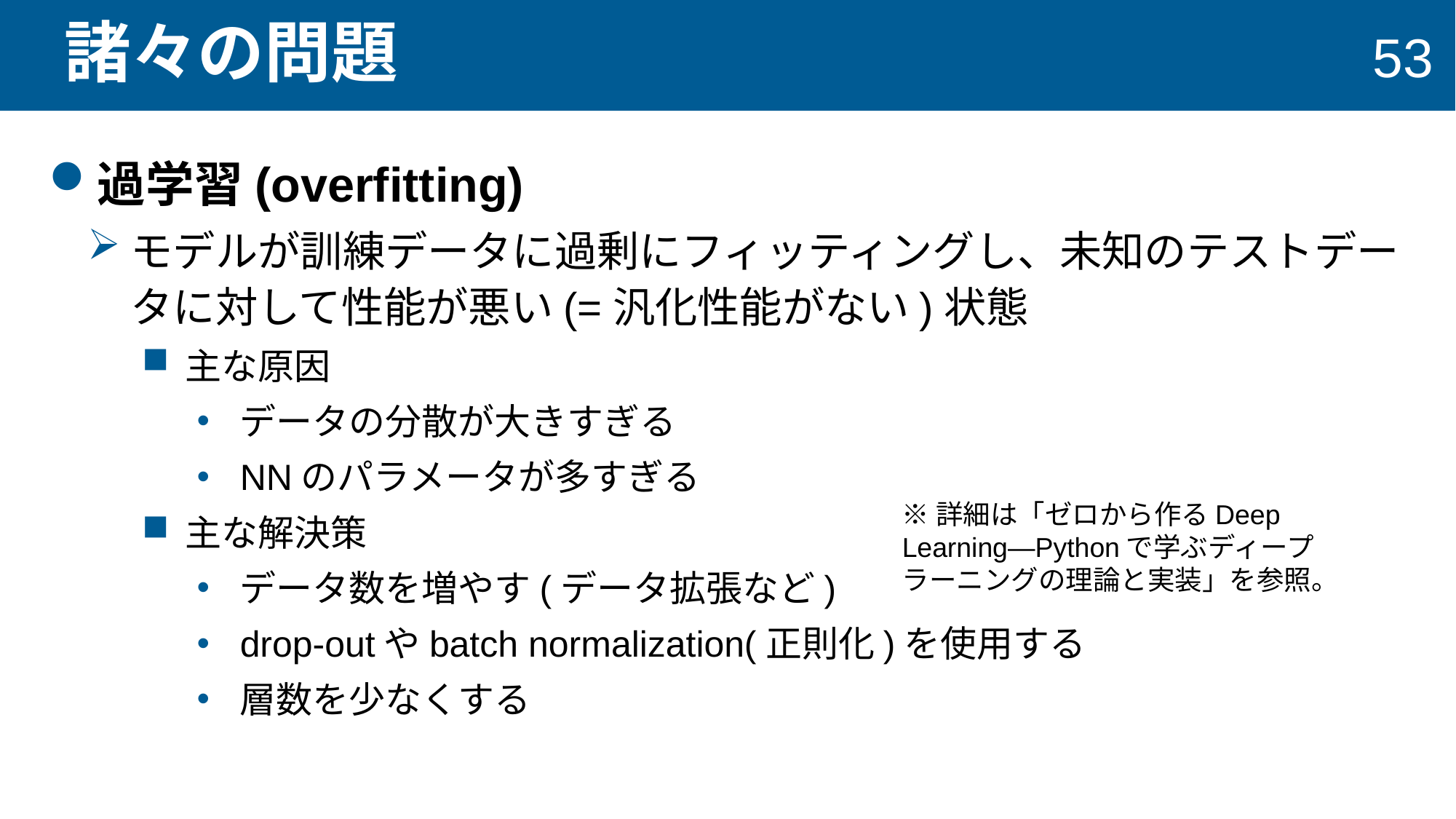

# 諸々の問題
53
過学習(overfitting)
モデルが訓練データに過剰にフィッティングし、未知のテストデータに対して性能が悪い(=汎化性能がない)状態
主な原因
データの分散が大きすぎる
NNのパラメータが多すぎる
主な解決策
データ数を増やす(データ拡張など)
drop-outやbatch normalization(正則化)を使用する
層数を少なくする
※詳細は「ゼロから作るDeep Learning―Pythonで学ぶディープラーニングの理論と実装」を参照。